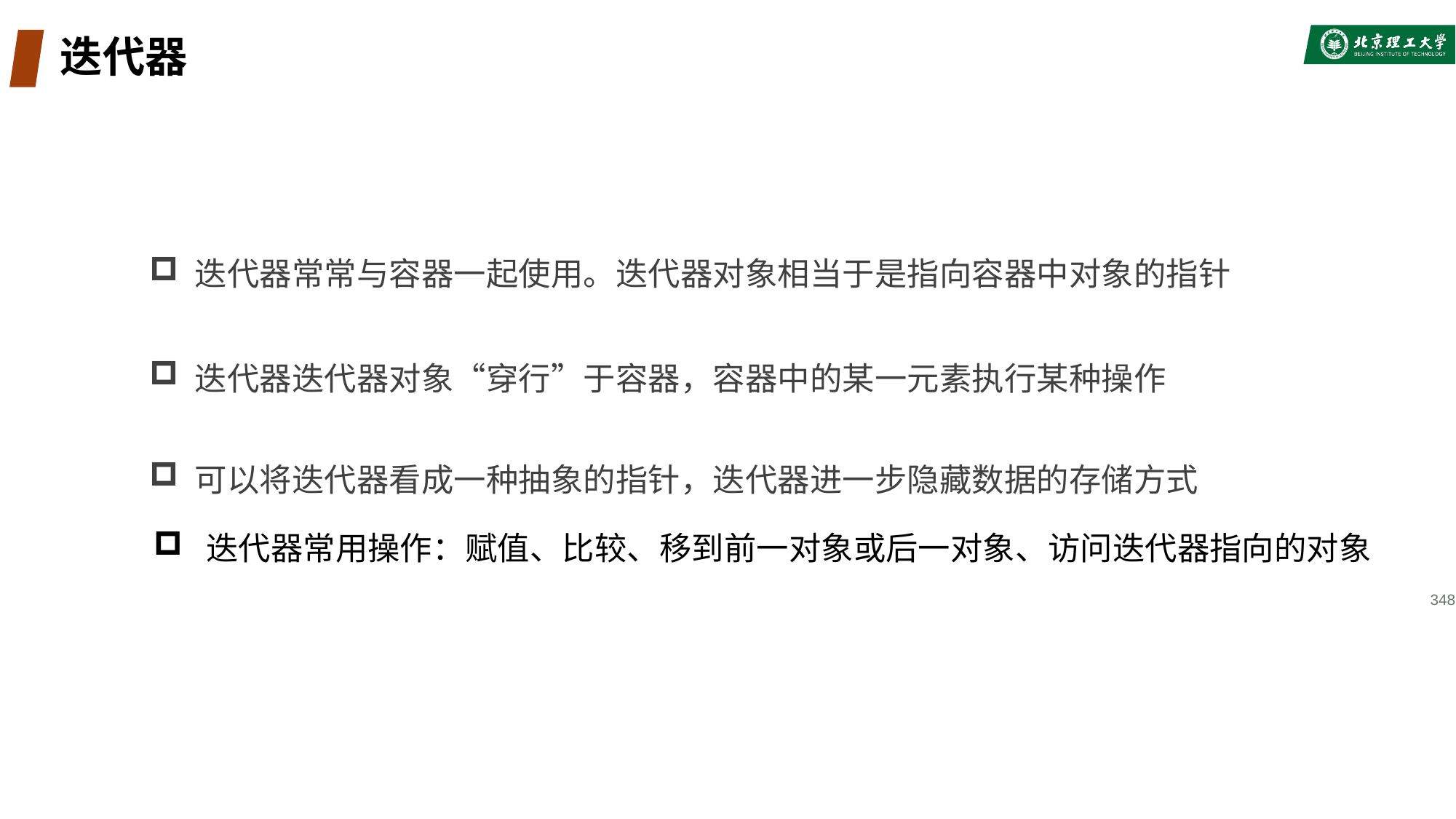

# 迭代器
迭代器常常与容器一起使用。迭代器对象相当于是指向容器中对象的指针
迭代器迭代器对象“穿行”于容器，容器中的某一元素执行某种操作
可以将迭代器看成一种抽象的指针，迭代器进一步隐藏数据的存储方式
  迭代器常用操作：赋值、比较、移到前一对象或后一对象、访问迭代器指向的对象
348